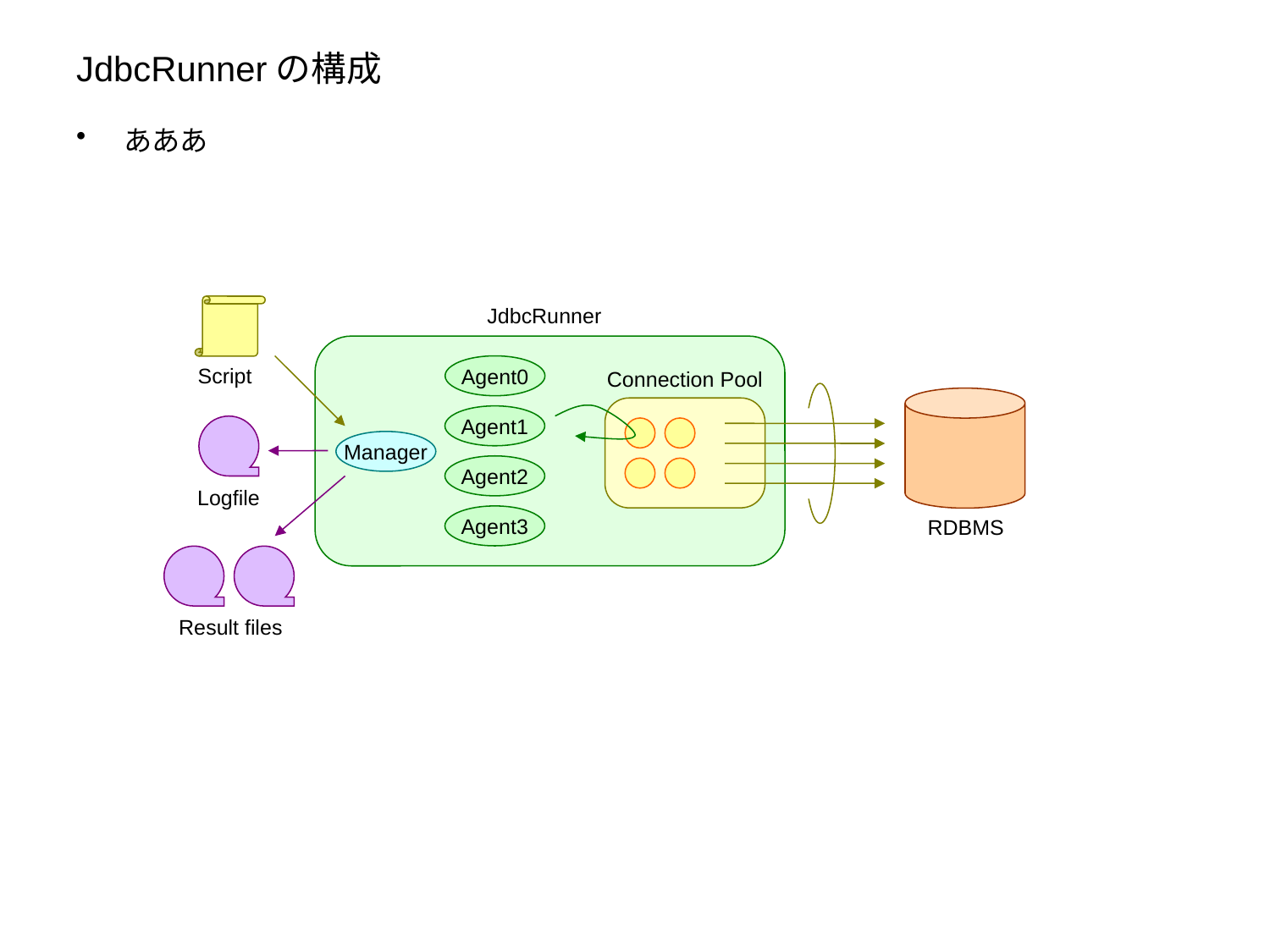

# JdbcRunnerの構成
あああ
JdbcRunner

Agent0
Script
Connection Pool

Agent1

Manager

Agent2

Logfile
Agent3
RDBMS

Result files